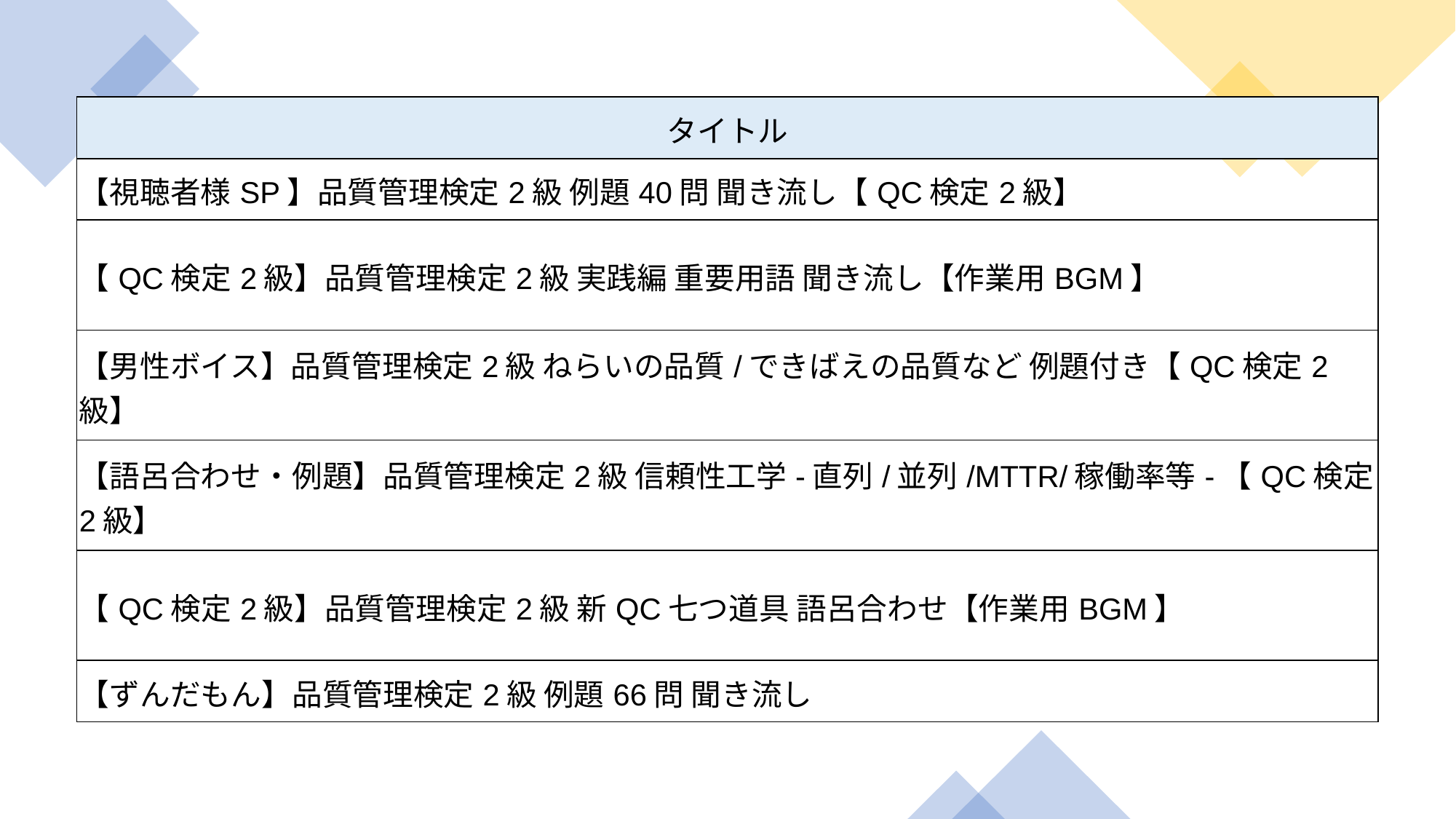

| タイトル |
| --- |
| 【視聴者様SP】品質管理検定2級 例題40問 聞き流し【QC検定2級】 |
| 【QC検定2級】品質管理検定2級 実践編 重要用語 聞き流し【作業用BGM】 |
| 【男性ボイス】品質管理検定2級 ねらいの品質/できばえの品質など 例題付き【QC検定2級】 |
| 【語呂合わせ・例題】品質管理検定2級 信頼性工学-直列/並列/MTTR/稼働率等-【QC検定2級】 |
| 【QC検定2級】品質管理検定2級 新QC七つ道具 語呂合わせ【作業用BGM】 |
| 【ずんだもん】品質管理検定2級 例題66問 聞き流し |